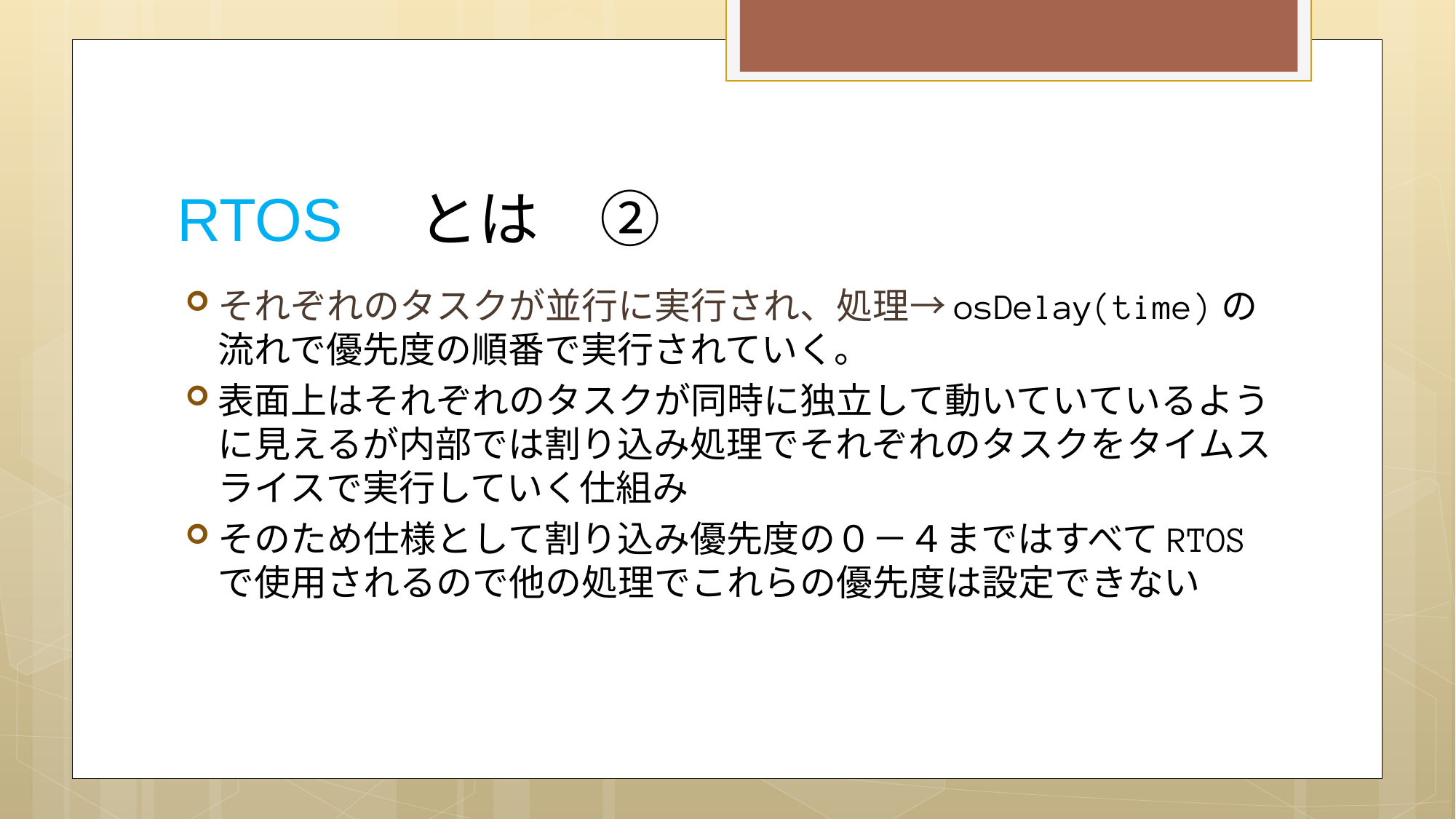

# RTOS　とは　➁
それぞれのタスクが並行に実行され、処理→osDelay(time)の流れで優先度の順番で実行されていく。
表面上はそれぞれのタスクが同時に独立して動いていているように見えるが内部では割り込み処理でそれぞれのタスクをタイムスライスで実行していく仕組み
そのため仕様として割り込み優先度の０－４まではすべてRTOSで使用されるので他の処理でこれらの優先度は設定できない